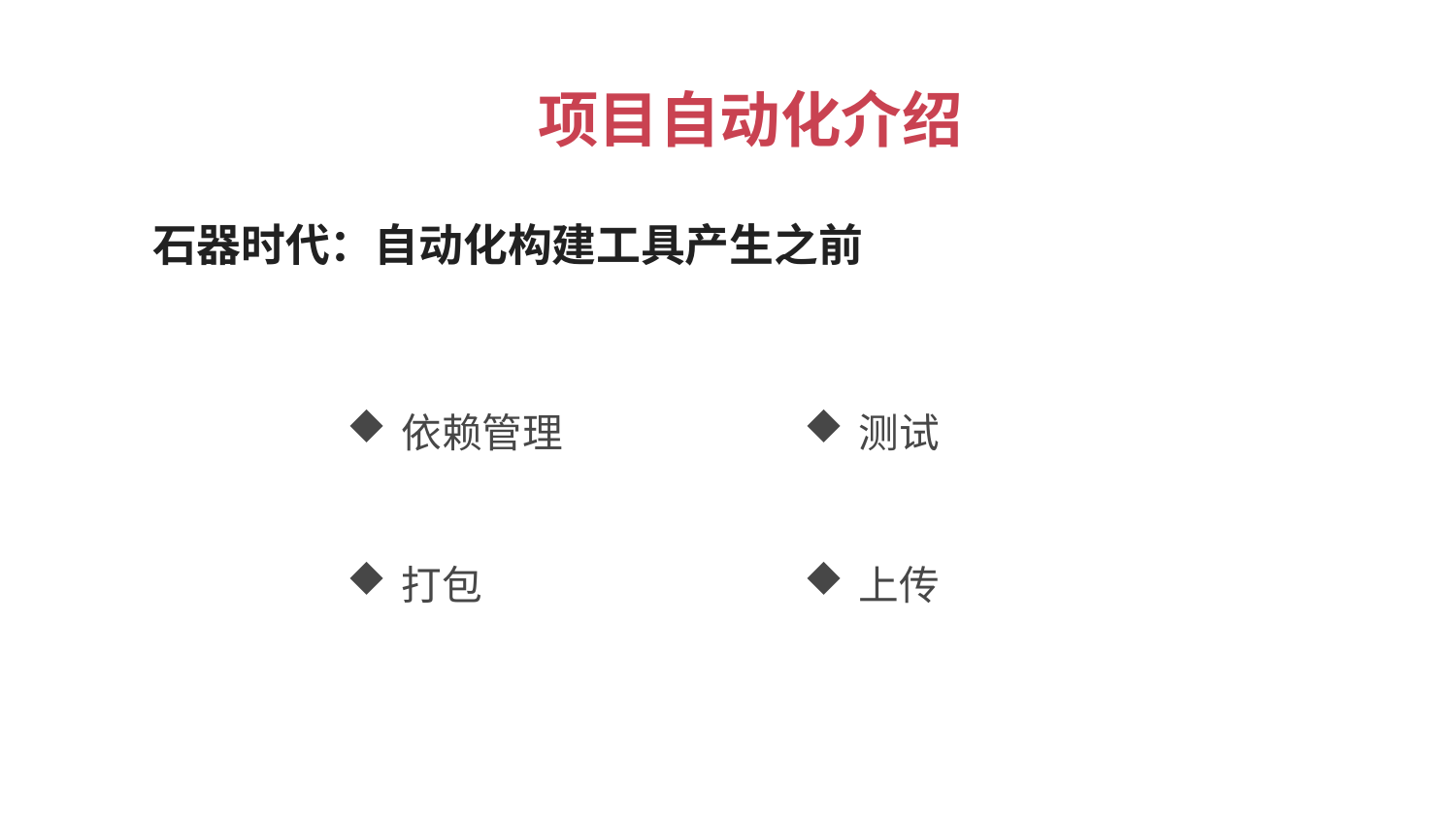

项目自动化介绍
 石器时代：自动化构建工具产生之前
依赖管理
测试
打包
上传